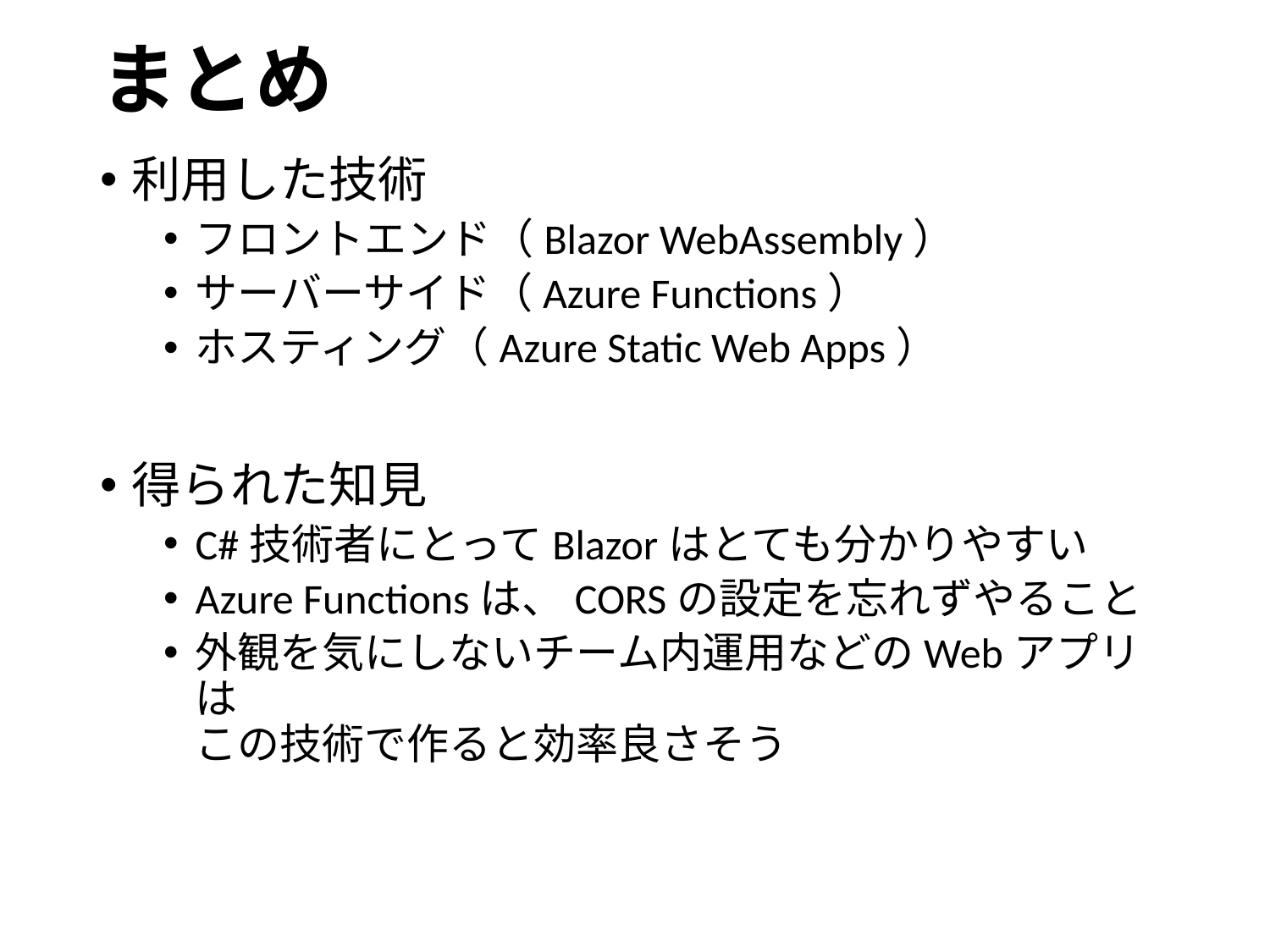

# まとめ
利用した技術
フロントエンド（Blazor WebAssembly）
サーバーサイド（Azure Functions）
ホスティング（Azure Static Web Apps）

得られた知見
C#技術者にとってBlazorはとても分かりやすい
Azure Functionsは、CORSの設定を忘れずやること
外観を気にしないチーム内運用などのWebアプリは
この技術で作ると効率良さそう